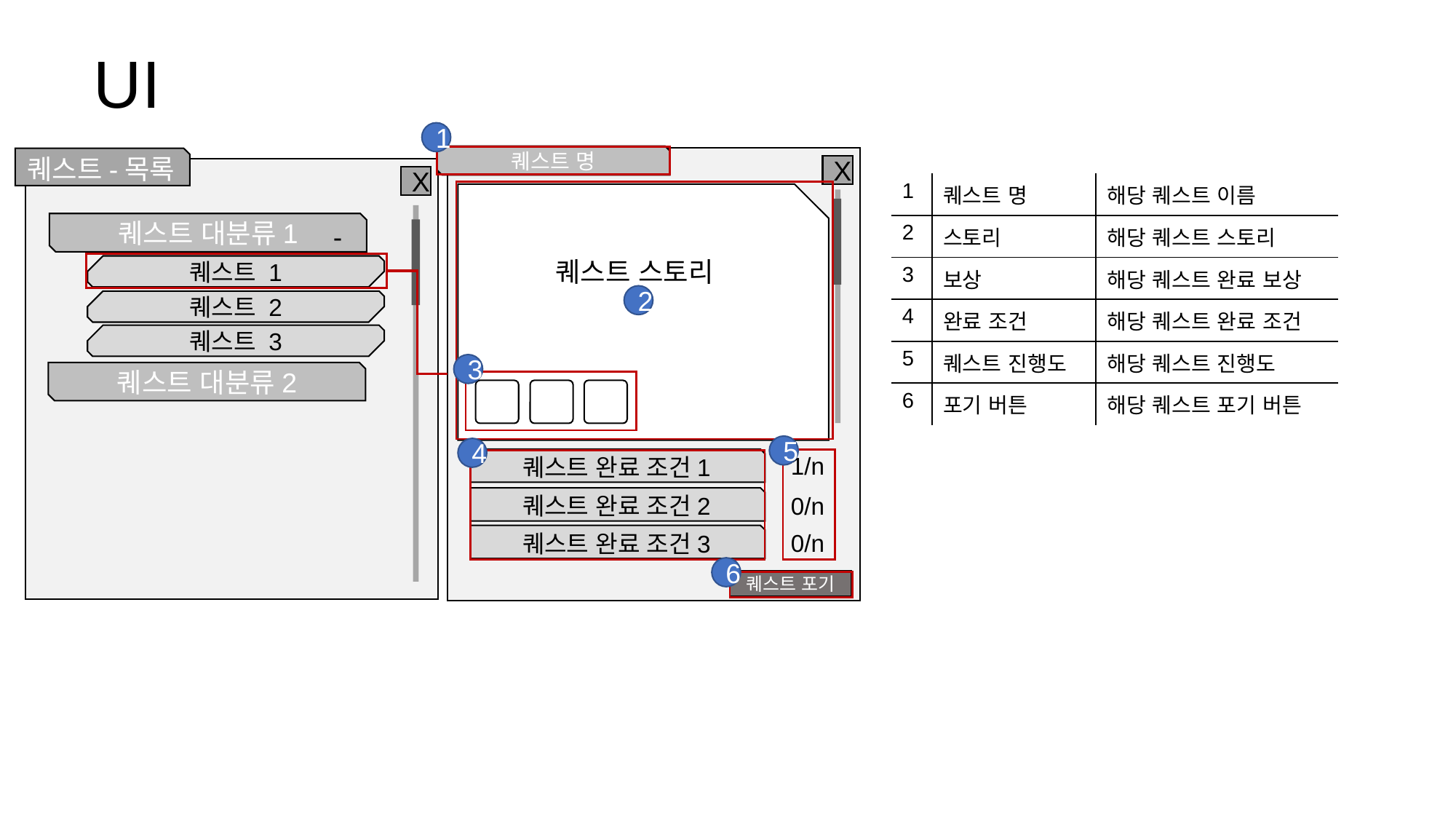

UI
1
퀘스트 명

퀘스트-목록
X

X
| 1 | 퀘스트 명 | 해당 퀘스트 이름 |
| --- | --- | --- |
| 2 | 스토리 | 해당 퀘스트 스토리 |
| 3 | 보상 | 해당 퀘스트 완료 보상 |
| 4 | 완료 조건 | 해당 퀘스트 완료 조건 |
| 5 | 퀘스트 진행도 | 해당 퀘스트 진행도 |
| 6 | 포기 버튼 | 해당 퀘스트 포기 버튼 |

퀘스트 스토리

+

퀘스트 대분류1

-

퀘스트 1
2
퀘스트 2
퀘스트 3
3
퀘스트 대분류2

5
4
퀘스트 완료 조건1

1/n
퀘스트 완료 조건2
0/n
퀘스트 완료 조건3
0/n
6
퀘스트 포기